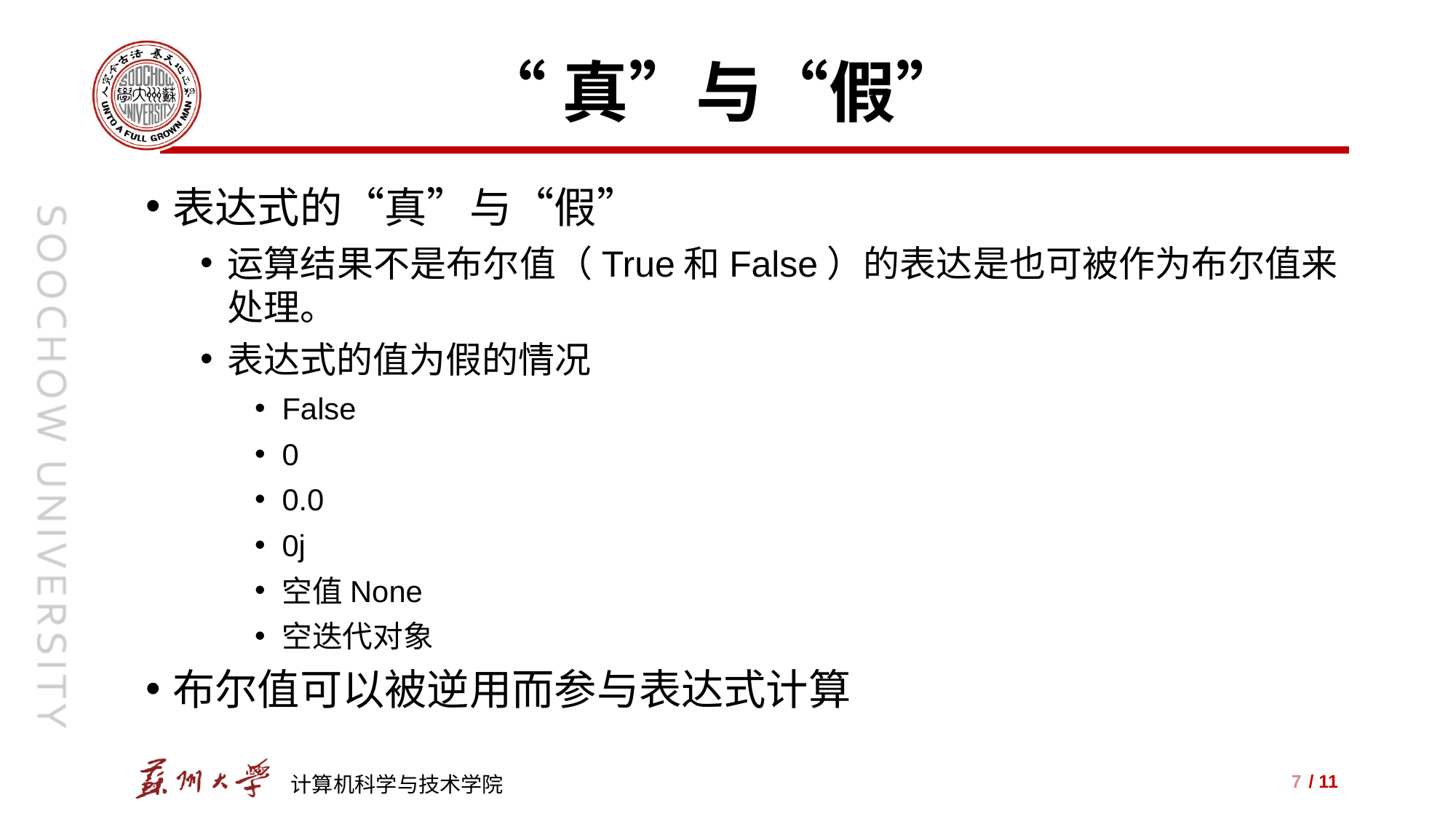

# “真”与“假”
表达式的“真”与“假”
运算结果不是布尔值（True和False）的表达是也可被作为布尔值来处理。
表达式的值为假的情况
False
0
0.0
0j
空值None
空迭代对象
布尔值可以被逆用而参与表达式计算
7